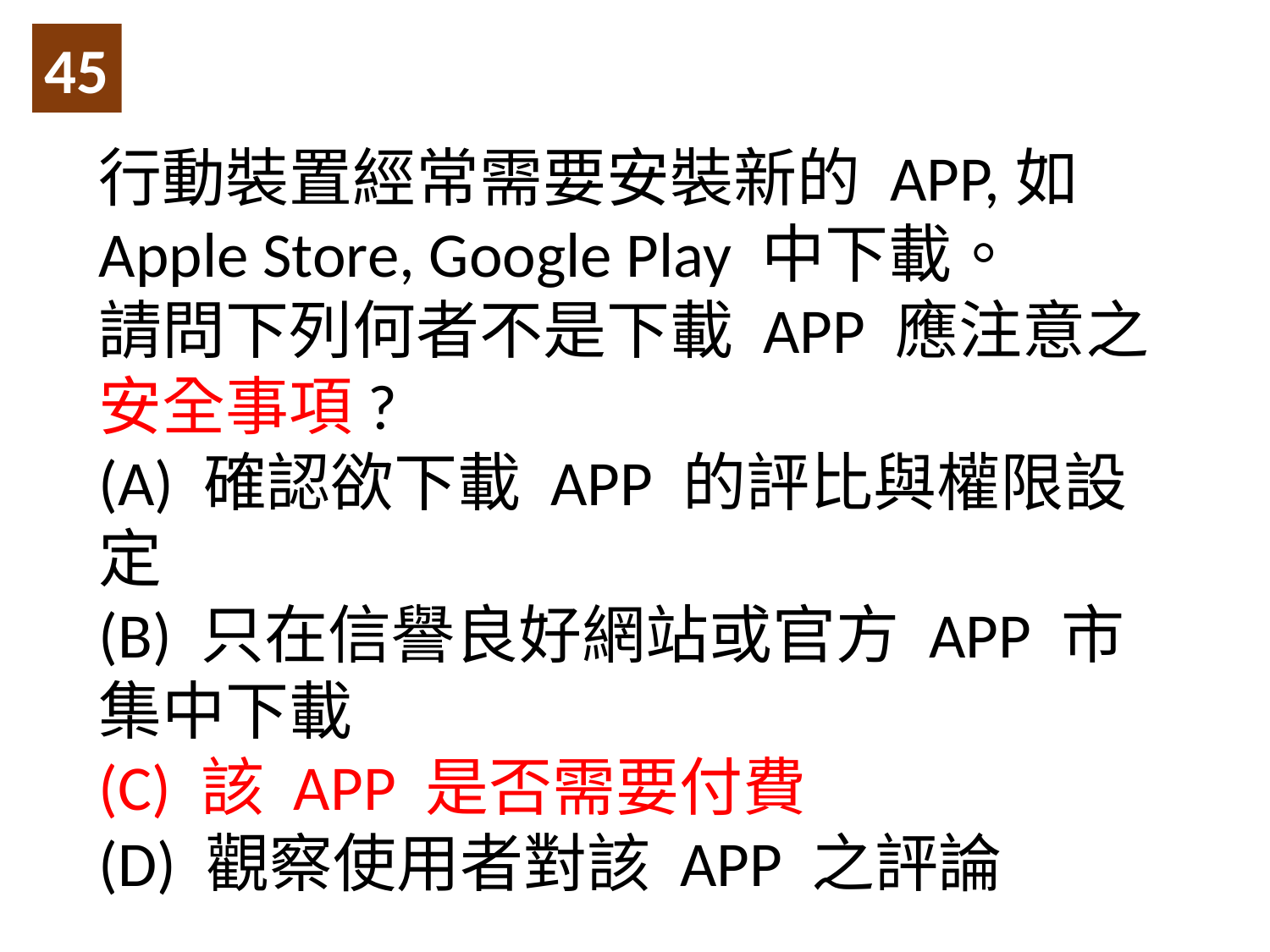

45
行動裝置經常需要安裝新的 APP,如 Apple Store, Google Play 中下載。
請問下列何者不是下載 APP 應注意之安全事項?
(A) 確認欲下載 APP 的評比與權限設定
(B) 只在信譽良好網站或官方 APP 市集中下載
(C) 該 APP 是否需要付費
(D) 觀察使用者對該 APP 之評論